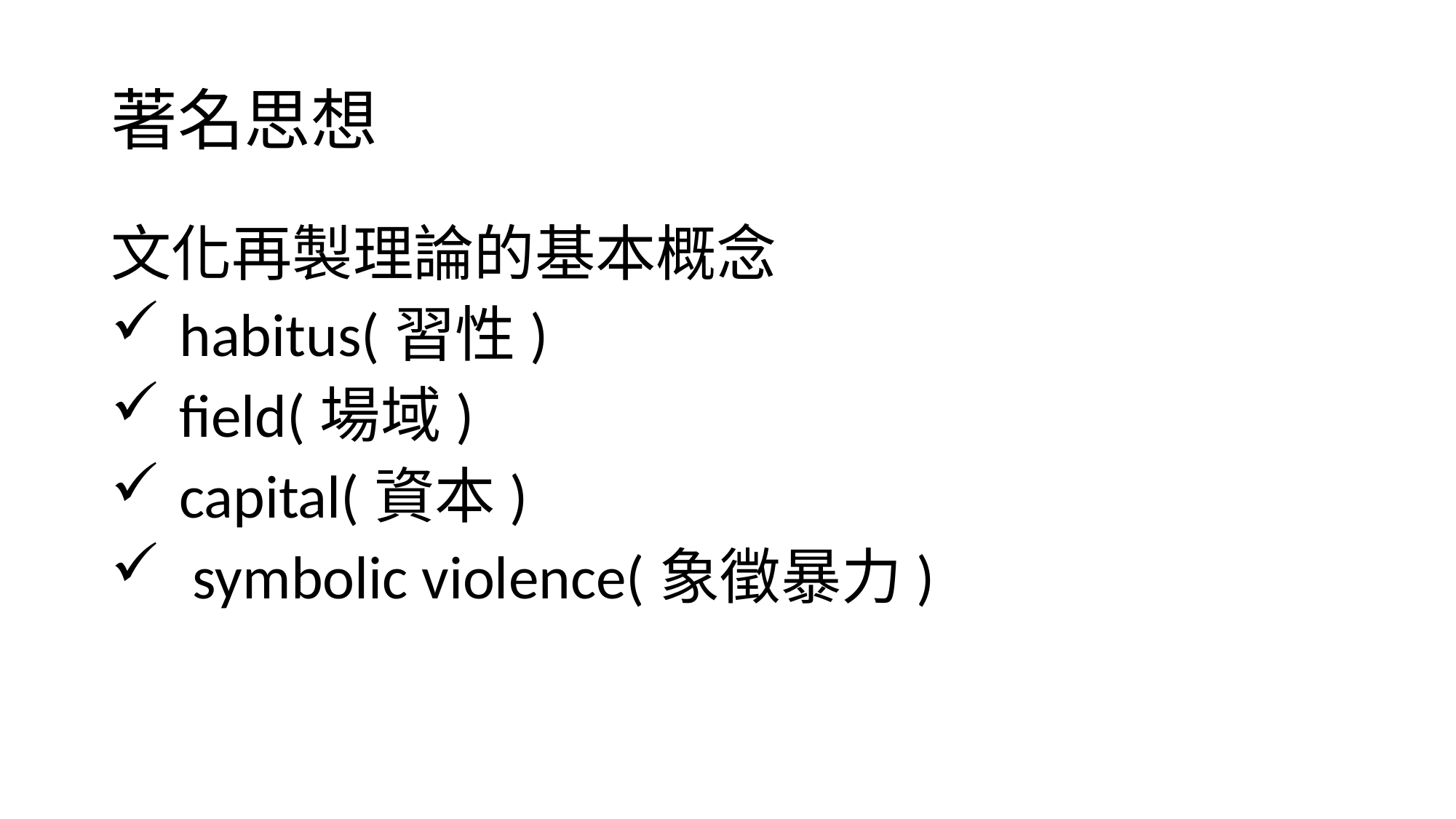

# 著名思想
文化再製理論的基本概念
habitus(習性)
field(場域)
capital(資本)
 symbolic violence(象徵暴力)